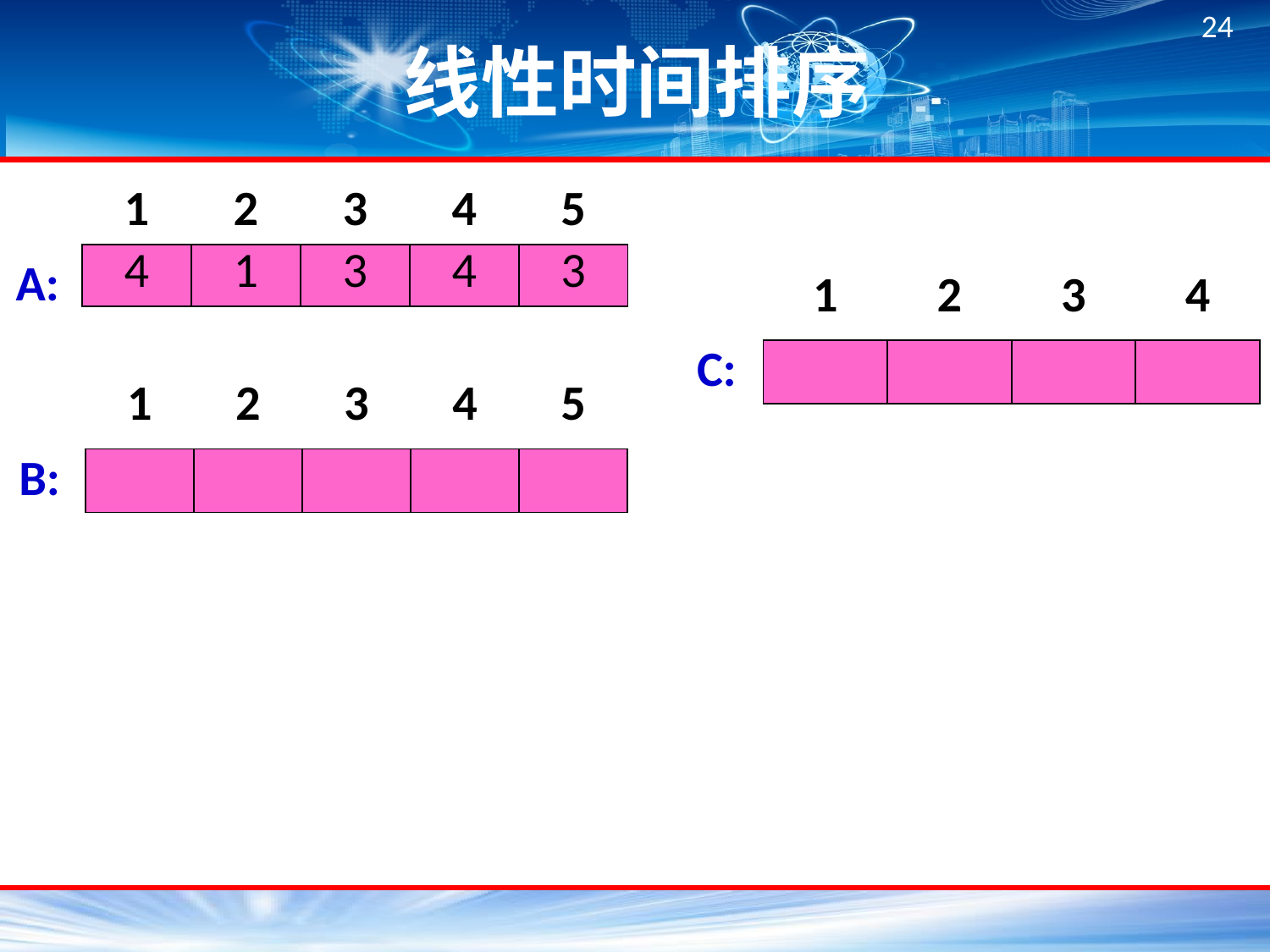

# 线性时间排序
| 1 | 2 | 3 | 4 | 5 |
| --- | --- | --- | --- | --- |
| 4 | 1 | 3 | 4 | 3 |
A:
| 1 | 2 | 3 | 4 |
| --- | --- | --- | --- |
|  |  |  |  |
C:
| 1 | 2 | 3 | 4 | 5 |
| --- | --- | --- | --- | --- |
|  |  |  |  |  |
B: